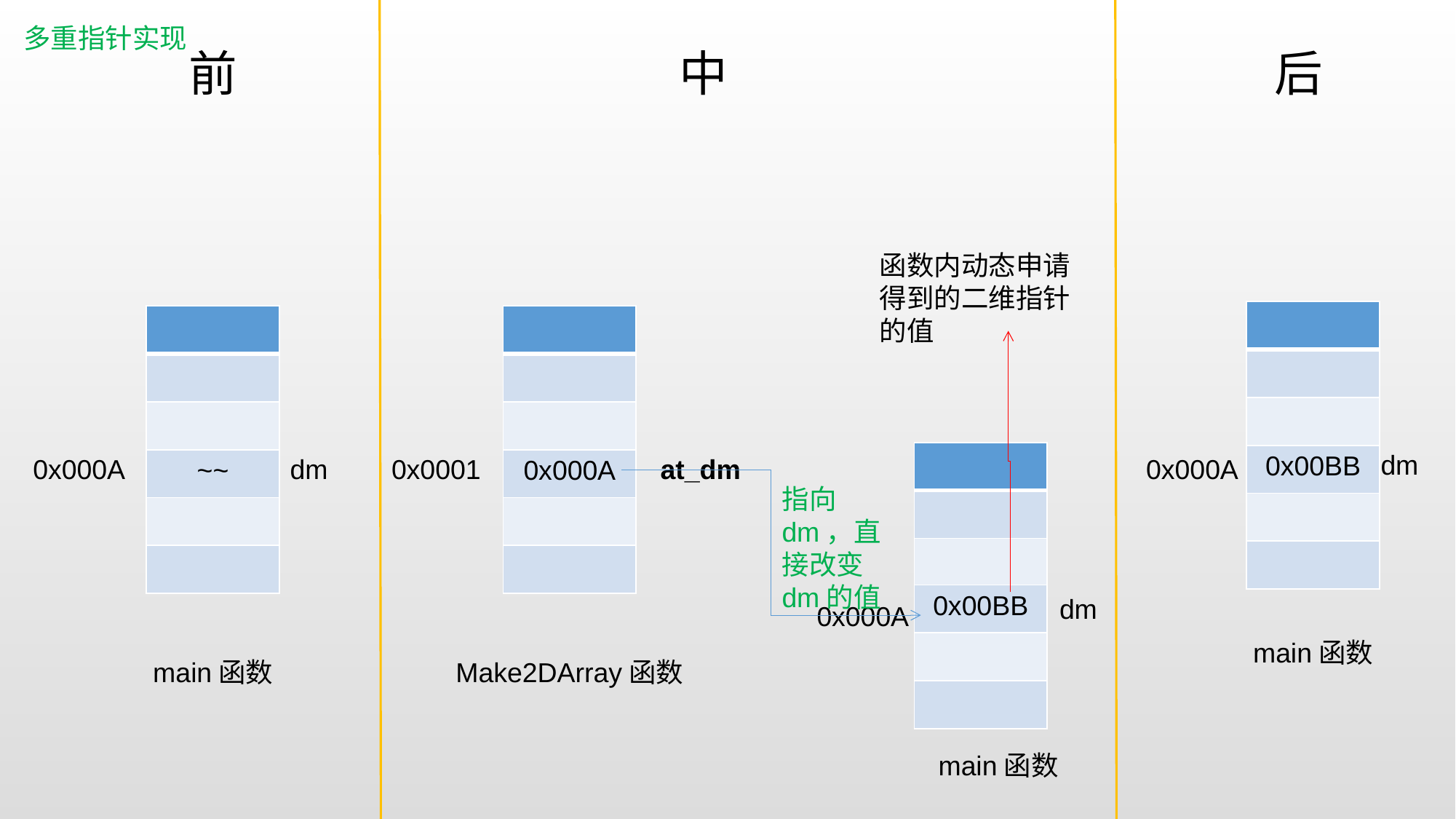

多重指针实现
前
中
后
函数内动态申请得到的二维指针的值
|  |
| --- |
|  |
|  |
| 0x00BB |
|  |
|  |
|  |
| --- |
|  |
|  |
| ~~ |
|  |
|  |
|  |
| --- |
|  |
|  |
| 0x000A |
|  |
|  |
|  |
| --- |
|  |
|  |
| 0x00BB |
|  |
|  |
dm
0x000A
dm
0x0001
at_dm
0x000A
指向dm，直接改变dm的值
dm
0x000A
main函数
main函数
Make2DArray函数
main函数